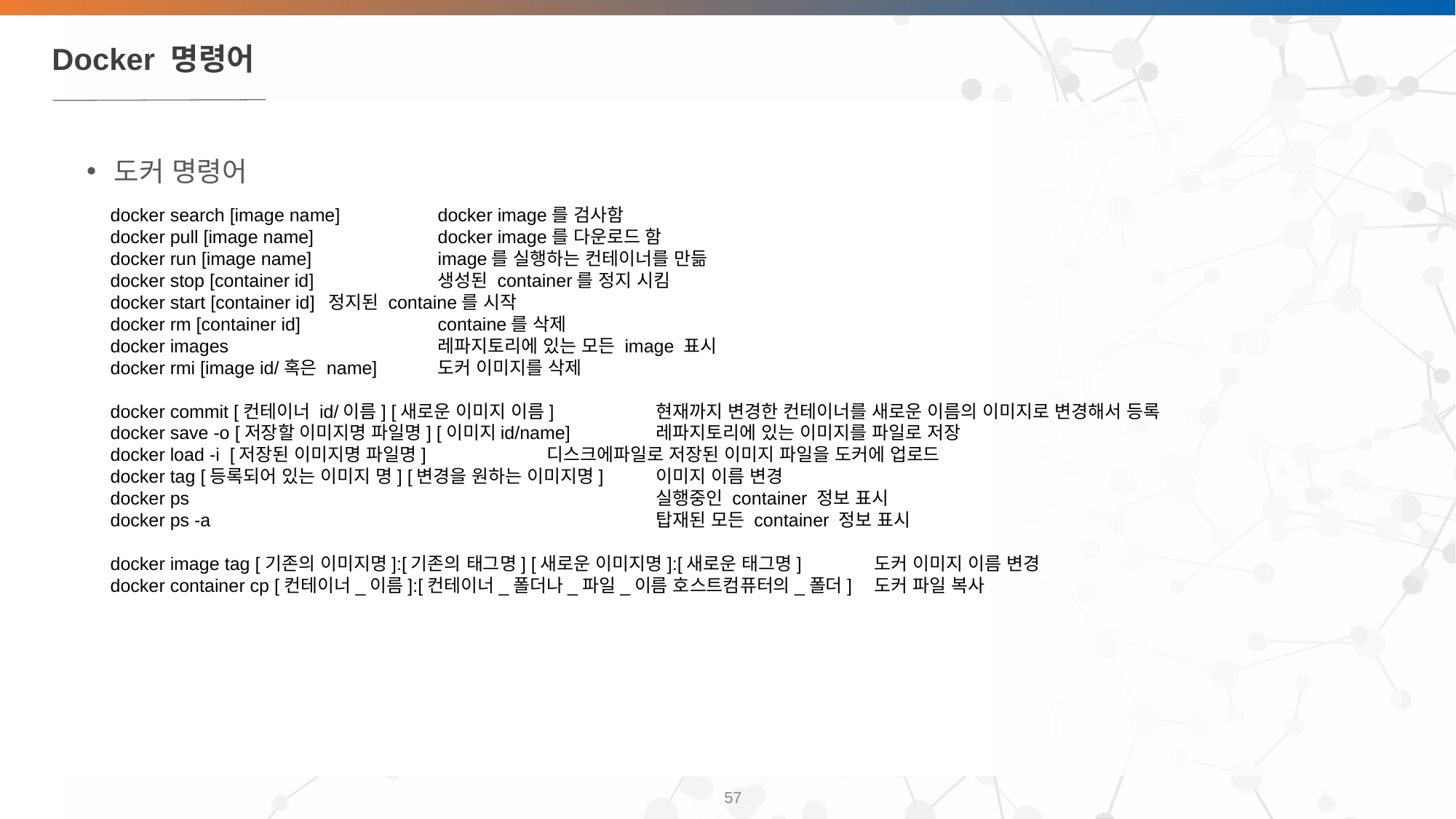

# Docker 명령어

도커 명령어
docker search [image name] 	docker image를 검사함
docker pull [image name]		docker image를 다운로드 함
docker run [image name] 		image를 실행하는 컨테이너를 만듦
docker stop [container id]		생성된 container를 정지 시킴
docker start [container id] 	정지된 containe를 시작
docker rm [container id] 		containe를 삭제
docker images		레파지토리에 있는 모든 image 표시
docker rmi [image id/혹은 name]	도커 이미지를 삭제

docker commit [컨테이너 id/이름] [새로운 이미지 이름]   	현재까지 변경한 컨테이너를 새로운 이름의 이미지로 변경해서 등록
docker save -o [저장할 이미지명 파일명] [이미지id/name] 	레파지토리에 있는 이미지를 파일로 저장
docker load -i  [저장된 이미지명 파일명] 		디스크에파일로 저장된 이미지 파일을 도커에 업로드
docker tag [등록되어 있는 이미지 명] [변경을 원하는 이미지명] 	이미지 이름 변경
docker ps 					실행중인 container 정보 표시
docker ps -a					탑재된 모든 container 정보 표시
​
docker image tag [기존의 이미지명]:[기존의 태그명] [새로운 이미지명]:[새로운 태그명]	도커 이미지 이름 변경
docker container cp [컨테이너_이름]:[컨테이너_폴더나_파일_이름 호스트컴퓨터의_폴더]	도커 파일 복사
57